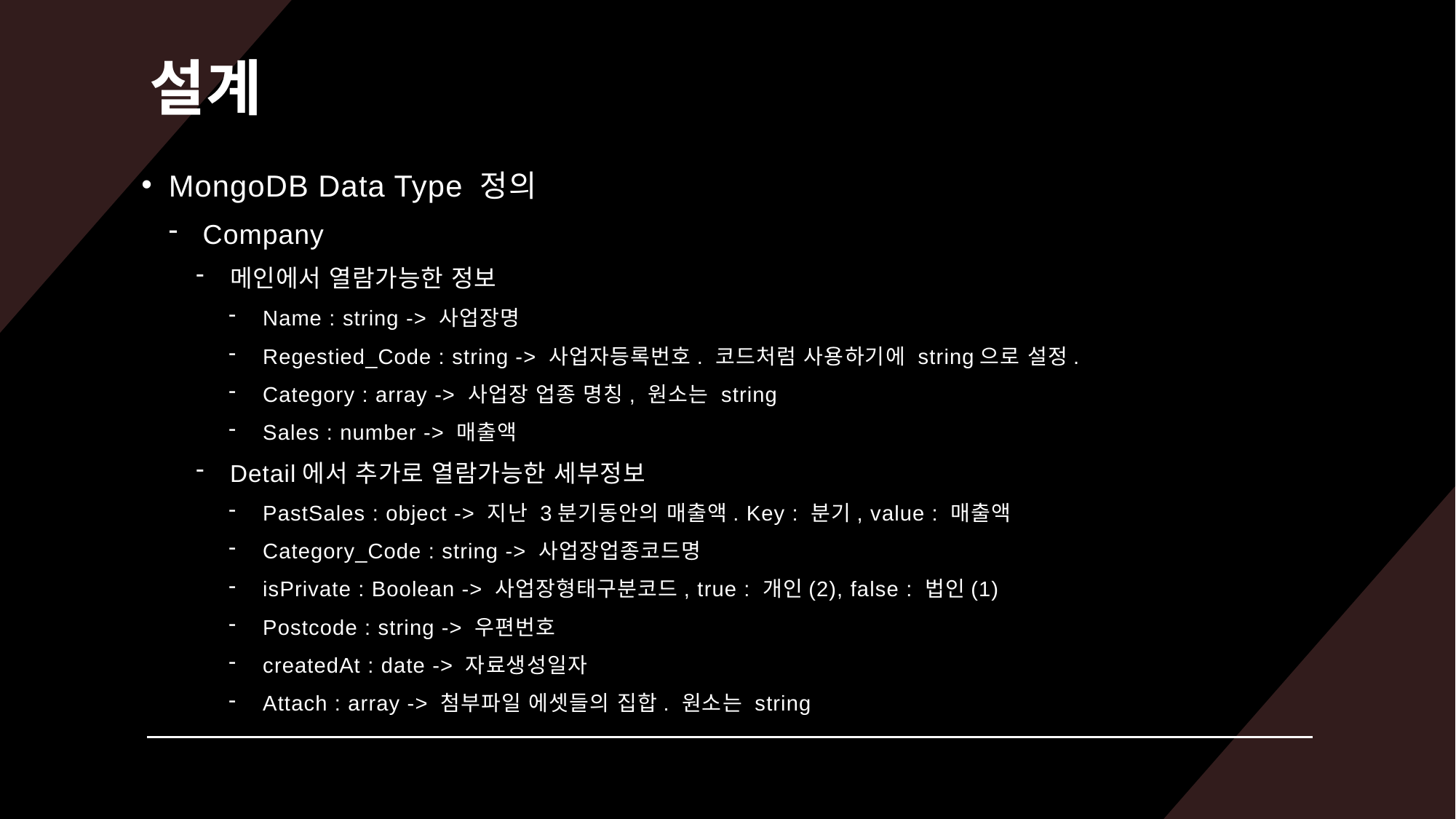

# 설계
MongoDB Data Type 정의
Company
메인에서 열람가능한 정보
Name : string -> 사업장명
Regestied_Code : string -> 사업자등록번호. 코드처럼 사용하기에 string으로 설정.
Category : array -> 사업장 업종 명칭, 원소는 string
Sales : number -> 매출액
Detail에서 추가로 열람가능한 세부정보
PastSales : object -> 지난 3분기동안의 매출액. Key : 분기, value : 매출액
Category_Code : string -> 사업장업종코드명
isPrivate : Boolean -> 사업장형태구분코드, true : 개인(2), false : 법인(1)
Postcode : string -> 우편번호
createdAt : date -> 자료생성일자
Attach : array -> 첨부파일 에셋들의 집합. 원소는 string